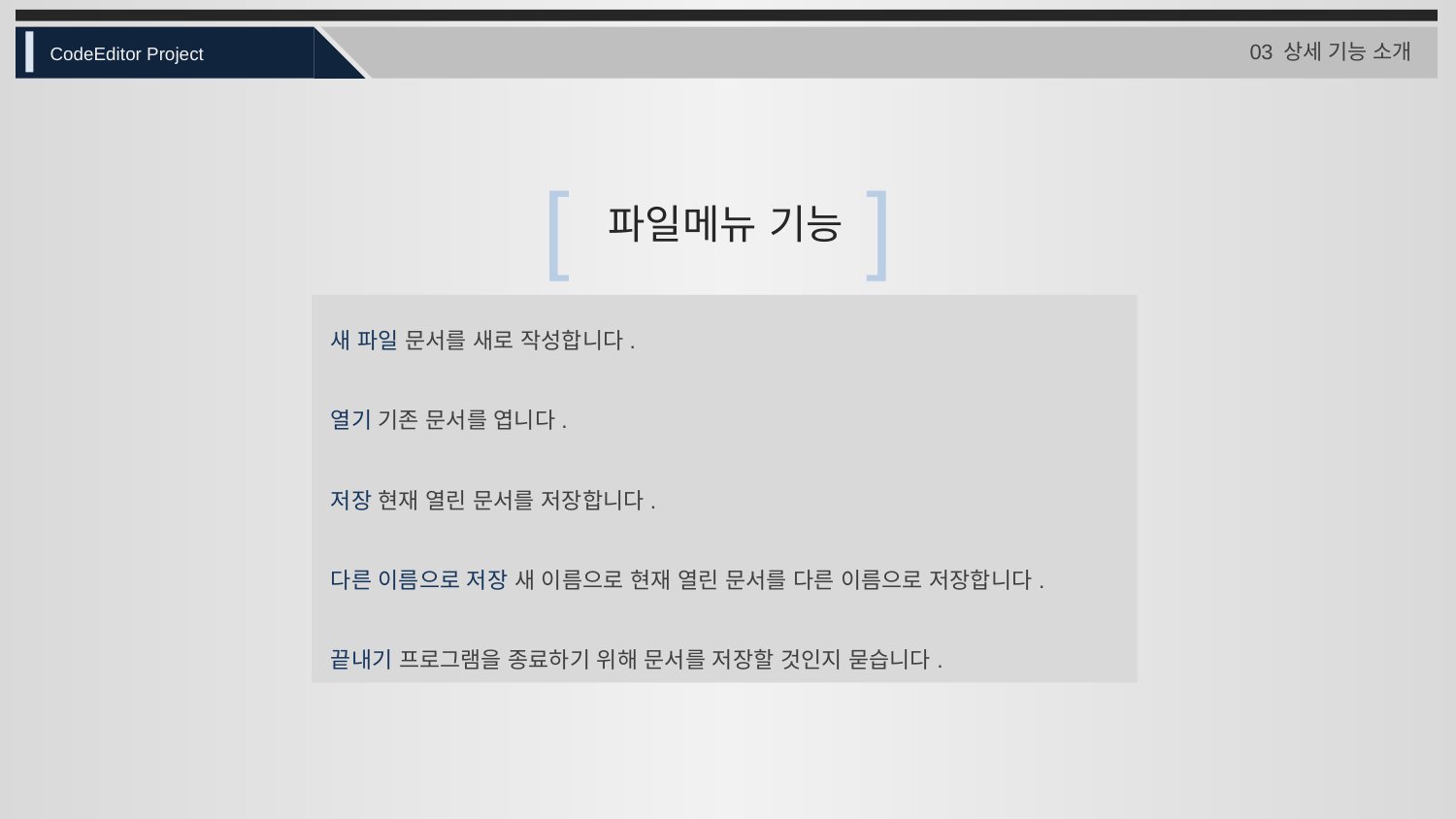

03 상세 기능 소개
CodeEditor Project
[
]
파일메뉴 기능

새 파일 문서를 새로 작성합니다.

열기 기존 문서를 엽니다.

저장 현재 열린 문서를 저장합니다.

다른 이름으로 저장 새 이름으로 현재 열린 문서를 다른 이름으로 저장합니다.

끝내기 프로그램을 종료하기 위해 문서를 저장할 것인지 묻습니다.